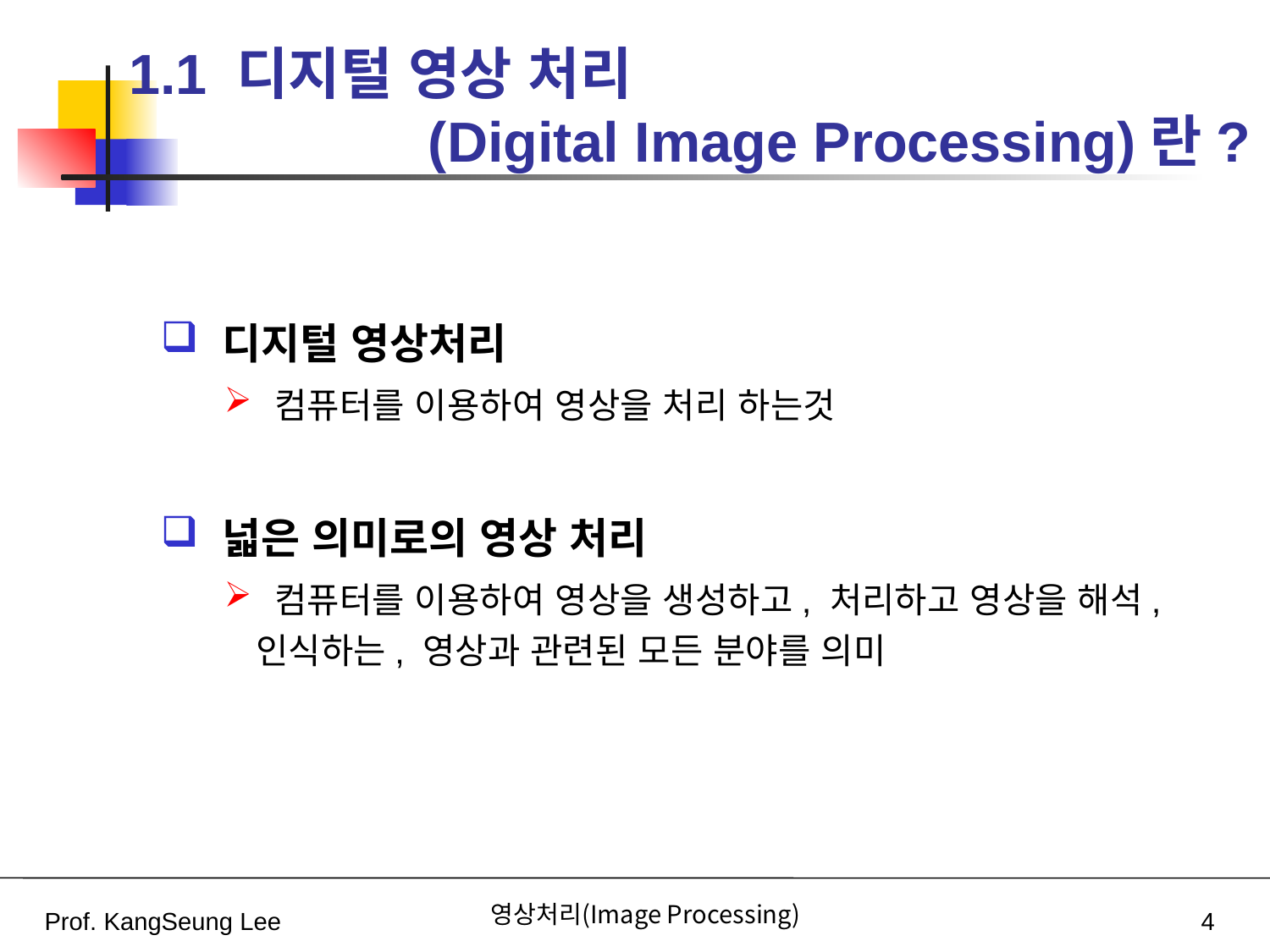

# 1.1 디지털 영상 처리 (Digital Image Processing)란?

 디지털 영상처리
 컴퓨터를 이용하여 영상을 처리 하는것

 넓은 의미로의 영상 처리
 컴퓨터를 이용하여 영상을 생성하고, 처리하고 영상을 해석, 인식하는, 영상과 관련된 모든 분야를 의미

Prof. KangSeung Lee
영상처리(Image Processing)
4